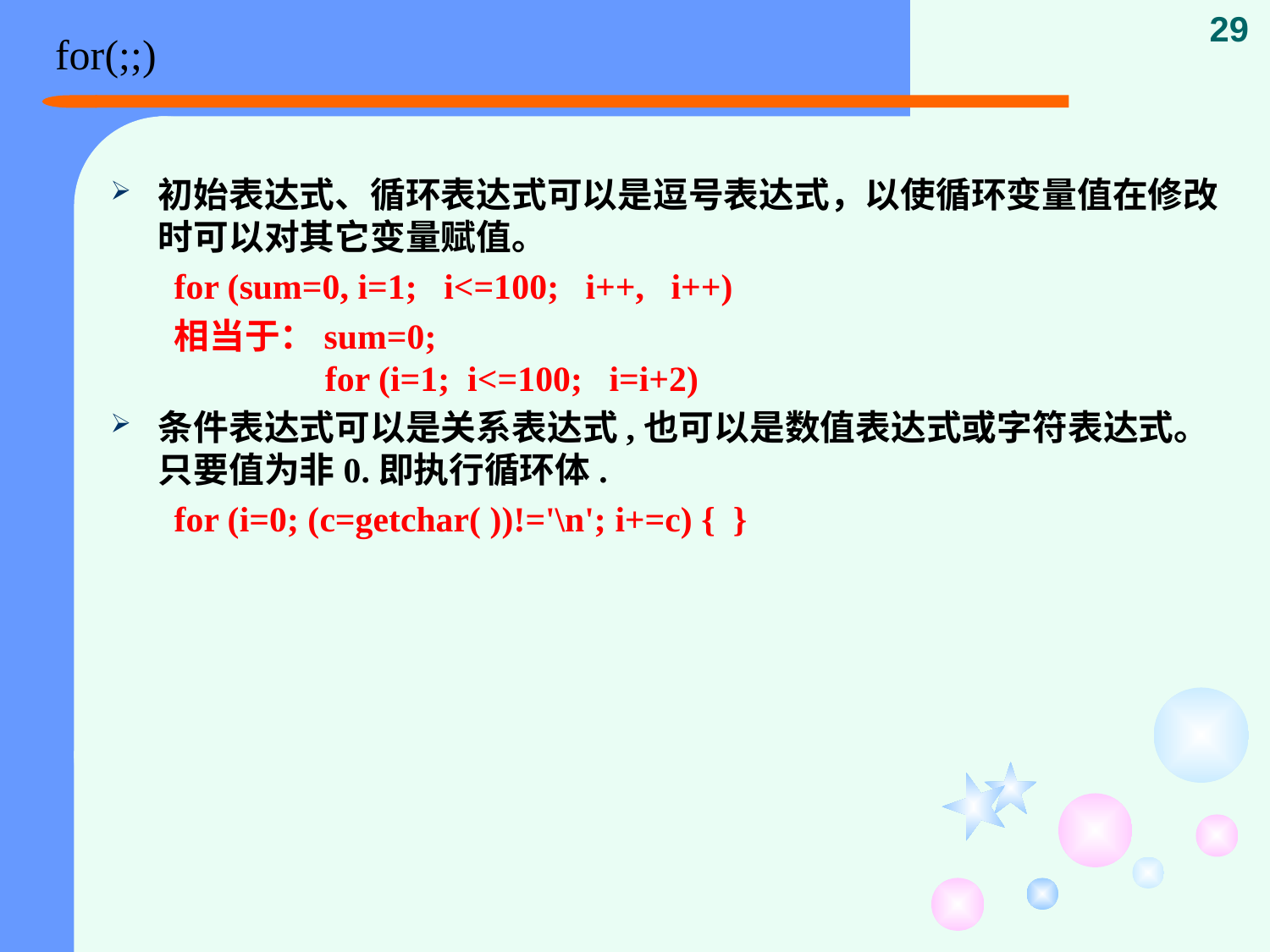

for(;;)
29
初始表达式、循环表达式可以是逗号表达式，以使循环变量值在修改时可以对其它变量赋值。
for (sum=0, i=1;   i<=100;   i++,   i++)
相当于：sum=0;
                 for (i=1;  i<=100;   i=i+2)
条件表达式可以是关系表达式,也可以是数值表达式或字符表达式。只要值为非0.即执行循环体.
for (i=0; (c=getchar( ))!='\n'; i+=c) {  }